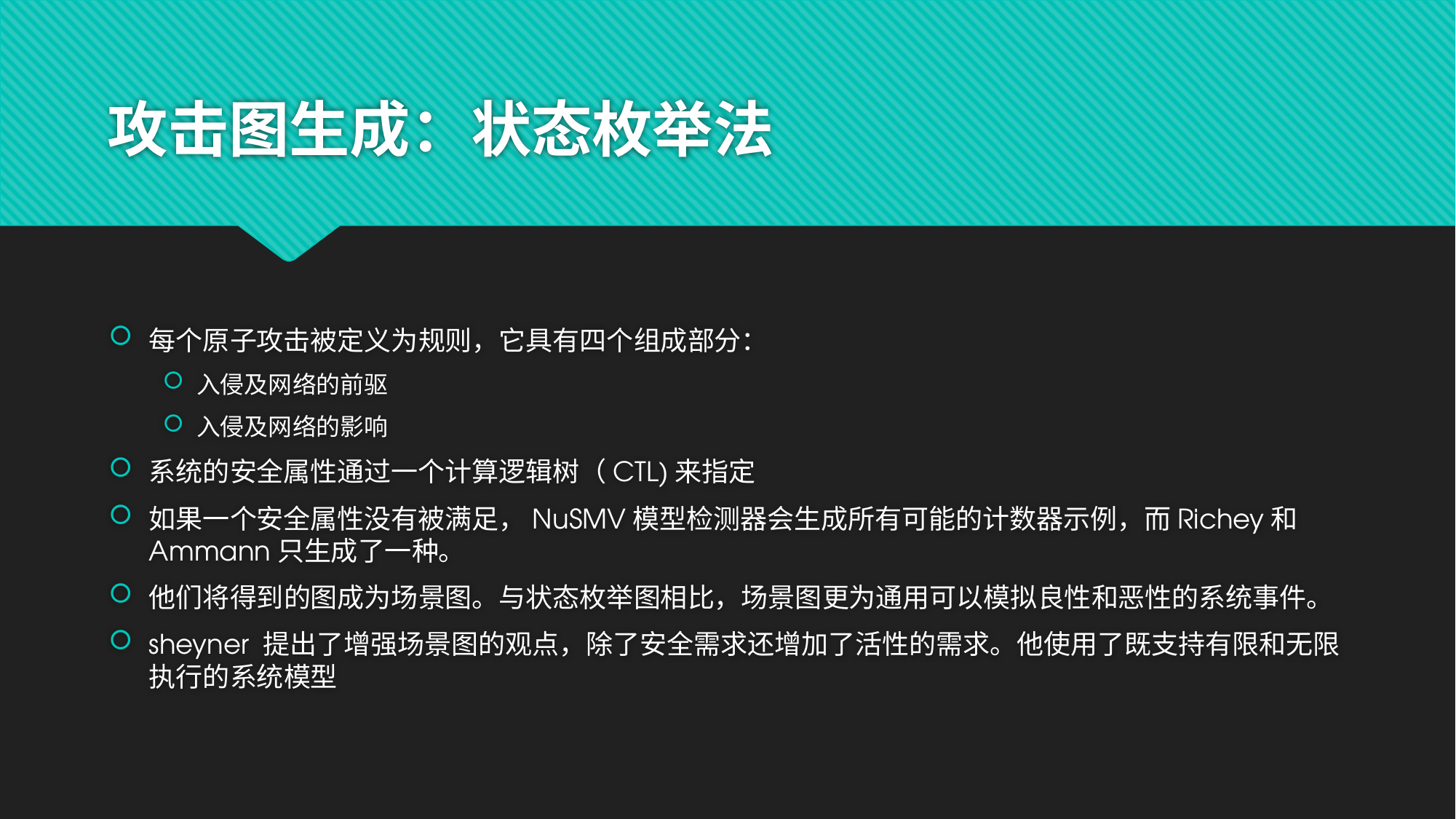

# 攻击图生成：状态枚举法

每个原子攻击被定义为规则，它具有四个组成部分：
入侵及网络的前驱
入侵及网络的影响
系统的安全属性通过一个计算逻辑树（CTL)来指定
如果一个安全属性没有被满足，NuSMV模型检测器会生成所有可能的计数器示例，而Richey和Ammann只生成了一种。
他们将得到的图成为场景图。与状态枚举图相比，场景图更为通用可以模拟良性和恶性的系统事件。
sheyner 提出了增强场景图的观点，除了安全需求还增加了活性的需求。他使用了既支持有限和无限执行的系统模型